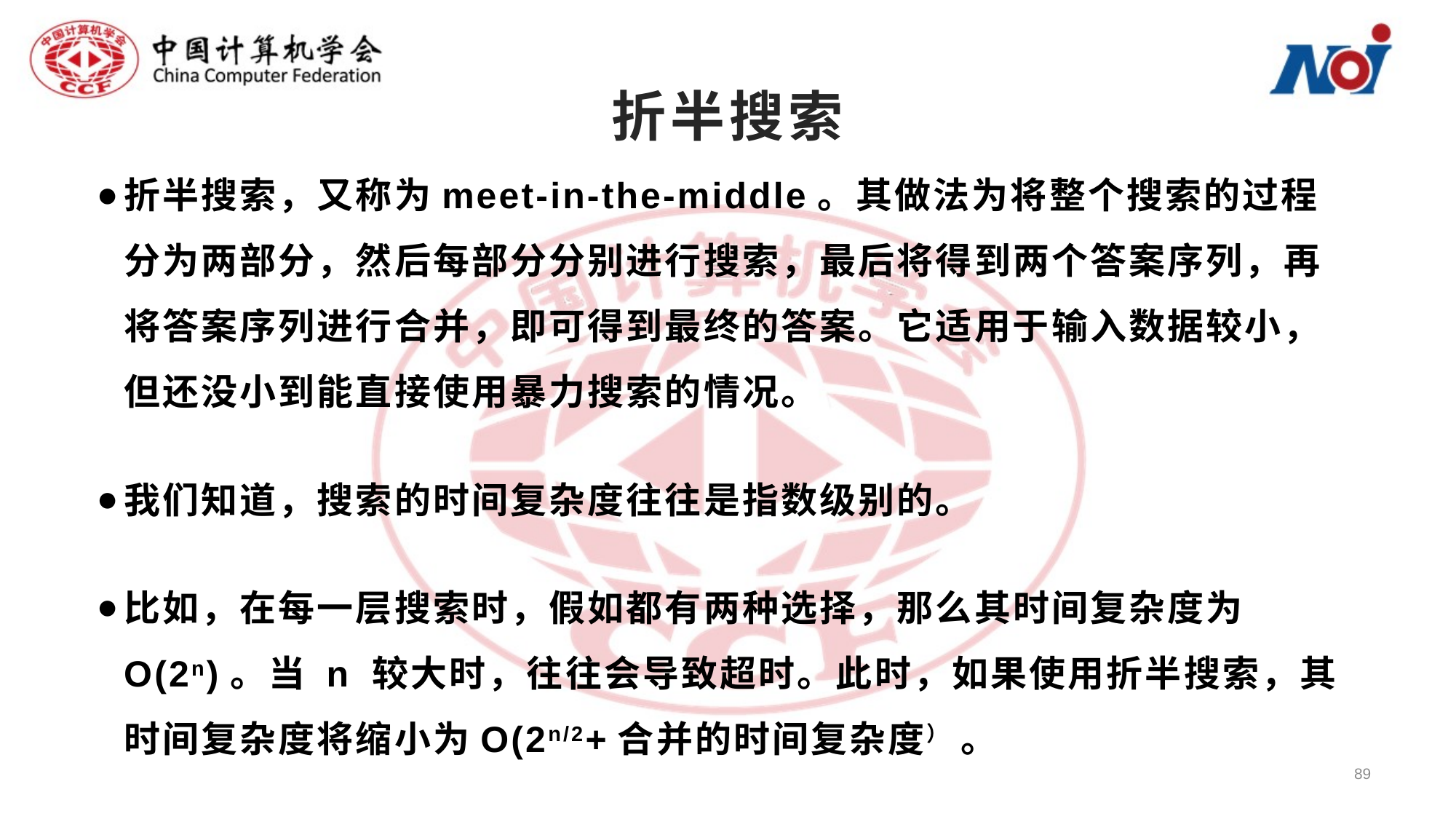

# 折半搜索
折半搜索，又称为meet-in-the-middle。其做法为将整个搜索的过程分为两部分，然后每部分分别进行搜索，最后将得到两个答案序列，再将答案序列进行合并，即可得到最终的答案。它适用于输入数据较小，但还没小到能直接使用暴力搜索的情况。
我们知道，搜索的时间复杂度往往是指数级别的。
比如，在每一层搜索时，假如都有两种选择，那么其时间复杂度为O(2n)。当 n 较大时，往往会导致超时。此时，如果使用折半搜索，其时间复杂度将缩小为O(2n/2+合并的时间复杂度） 。

89